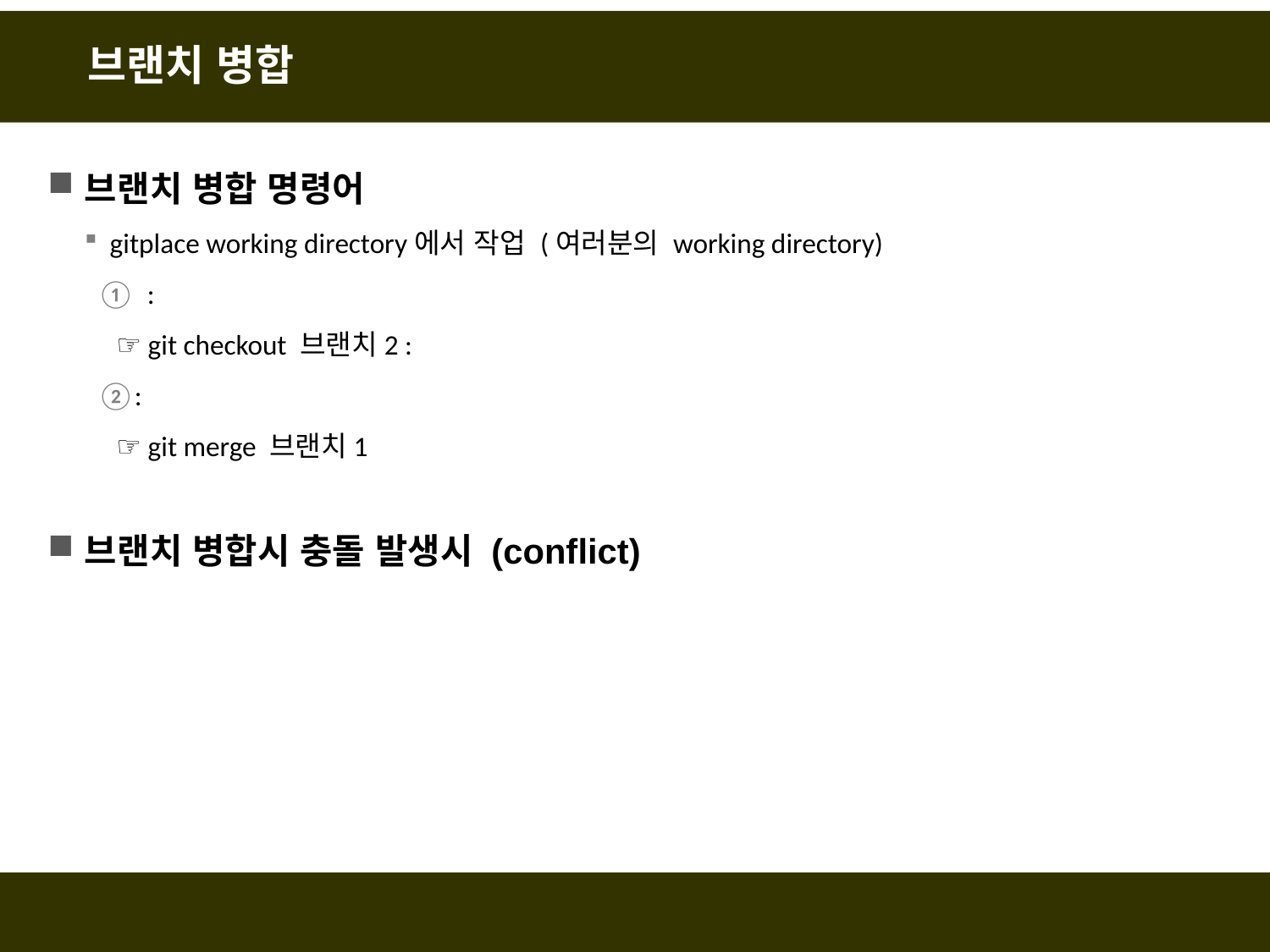

# 브랜치 병합
브랜치 병합 명령어
gitplace working directory에서 작업 (여러분의 working directory)
  :
   ☞ git checkout 브랜치2 :
:
   ☞ git merge 브랜치1
브랜치 병합시 충돌 발생시 (conflict)